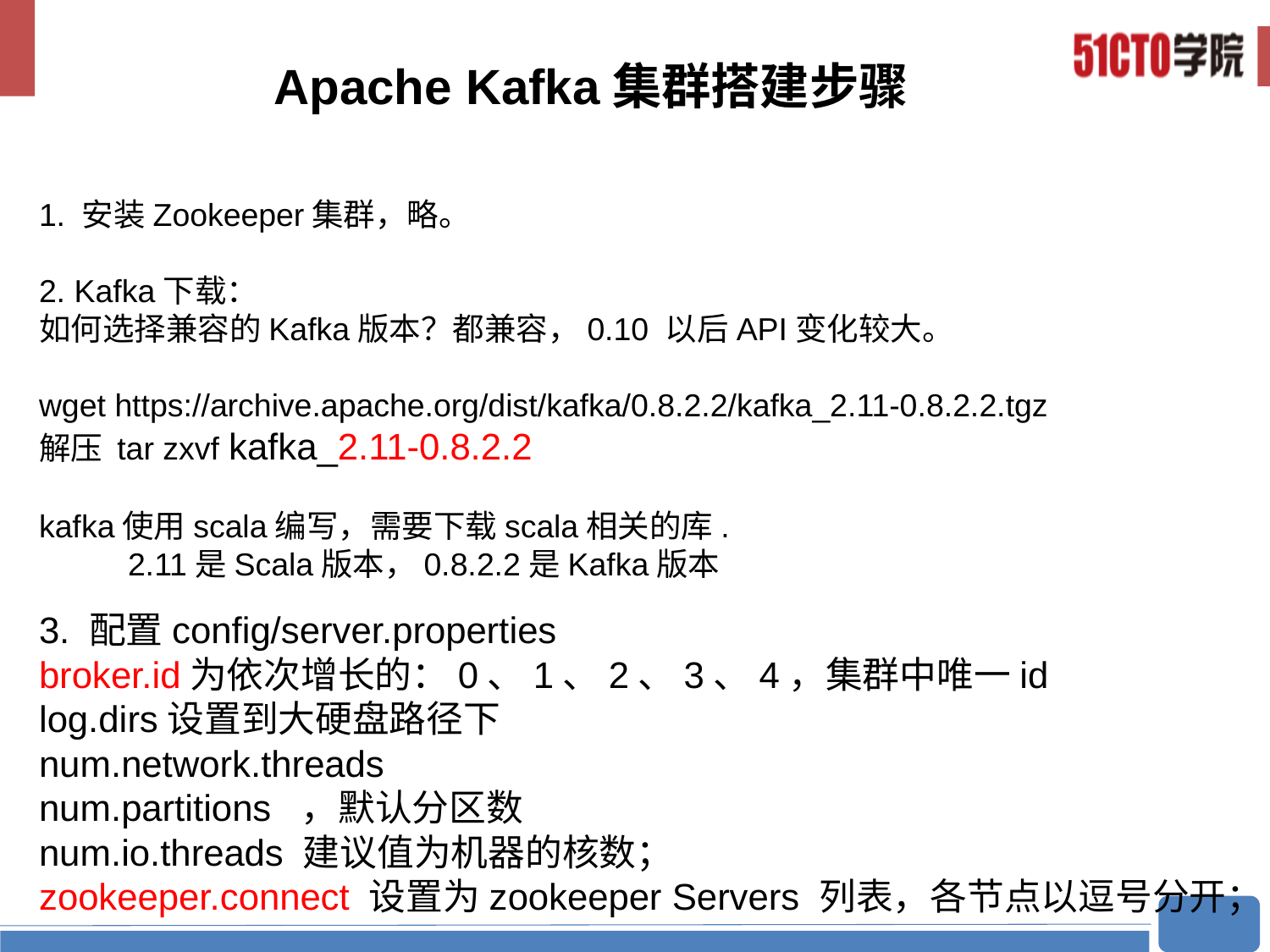

# Apache Kafka集群搭建步骤
1. 安装Zookeeper集群，略。

2. Kafka下载：
如何选择兼容的Kafka版本？都兼容，0.10 以后API变化较大。

wget https://archive.apache.org/dist/kafka/0.8.2.2/kafka_2.11-0.8.2.2.tgz
解压 tar zxvf kafka_2.11-0.8.2.2

kafka使用scala编写，需要下载scala相关的库.
          2.11是Scala版本，0.8.2.2是Kafka版本

3. 配置config/server.properties
broker.id为依次增长的：0、1、2、3、4，集群中唯一id
log.dirs设置到大硬盘路径下
num.network.threads
num.partitions  ，默认分区数
num.io.threads 建议值为机器的核数；
zookeeper.connect 设置为zookeeper Servers 列表，各节点以逗号分开；